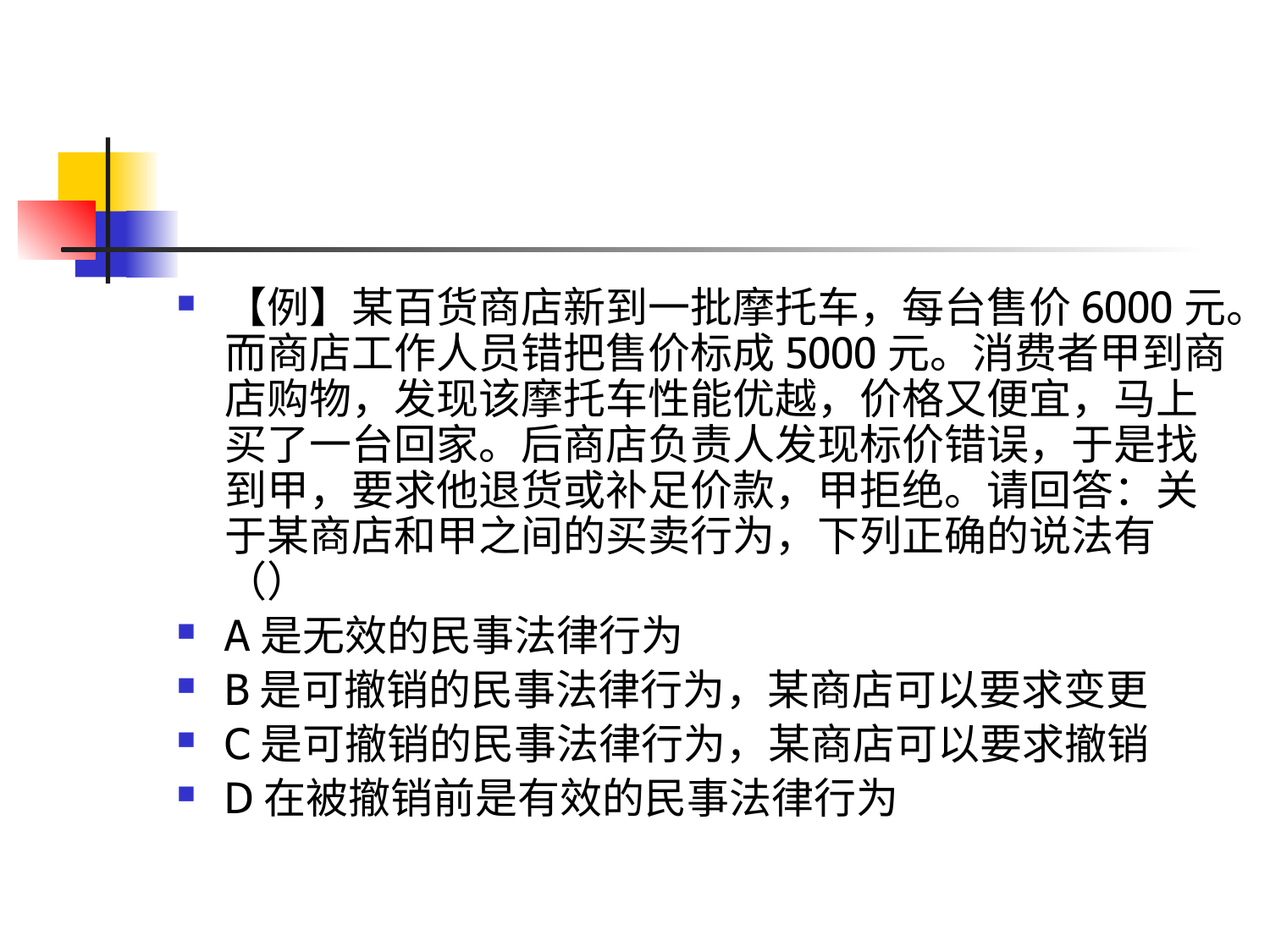

#
【例】某百货商店新到一批摩托车，每台售价6000元。而商店工作人员错把售价标成5000元。消费者甲到商店购物，发现该摩托车性能优越，价格又便宜，马上买了一台回家。后商店负责人发现标价错误，于是找到甲，要求他退货或补足价款，甲拒绝。请回答：关于某商店和甲之间的买卖行为，下列正确的说法有（）
A是无效的民事法律行为
B是可撤销的民事法律行为，某商店可以要求变更
C是可撤销的民事法律行为，某商店可以要求撤销
D在被撤销前是有效的民事法律行为